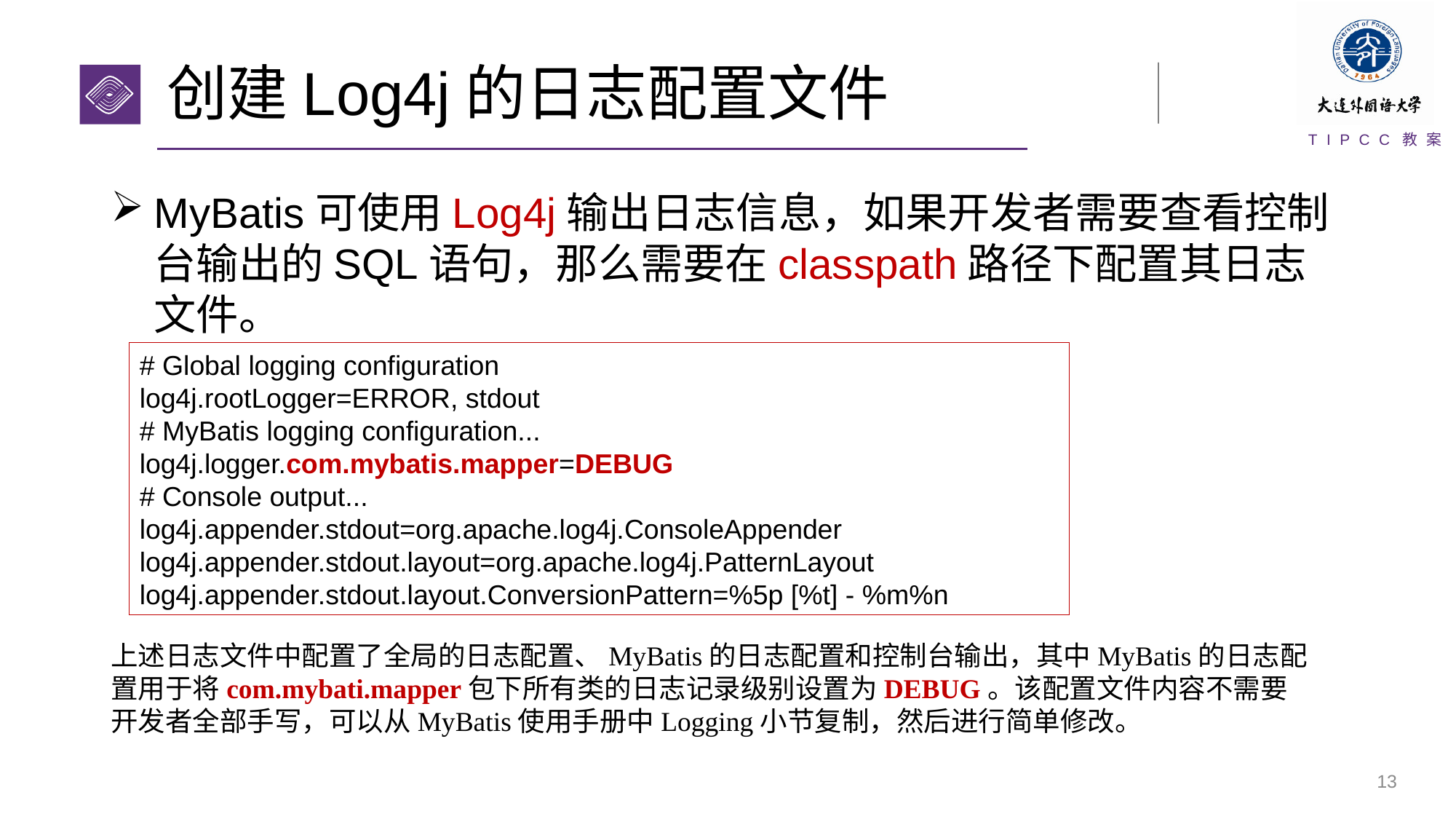

# 创建Log4j的日志配置文件
MyBatis可使用Log4j输出日志信息，如果开发者需要查看控制台输出的SQL语句，那么需要在classpath路径下配置其日志文件。
# Global logging configuration
log4j.rootLogger=ERROR, stdout
# MyBatis logging configuration...
log4j.logger.com.mybatis.mapper=DEBUG
# Console output...
log4j.appender.stdout=org.apache.log4j.ConsoleAppender
log4j.appender.stdout.layout=org.apache.log4j.PatternLayout
log4j.appender.stdout.layout.ConversionPattern=%5p [%t] - %m%n
上述日志文件中配置了全局的日志配置、MyBatis的日志配置和控制台输出，其中MyBatis的日志配置用于将com.mybati.mapper包下所有类的日志记录级别设置为DEBUG。该配置文件内容不需要开发者全部手写，可以从MyBatis使用手册中Logging小节复制，然后进行简单修改。
13